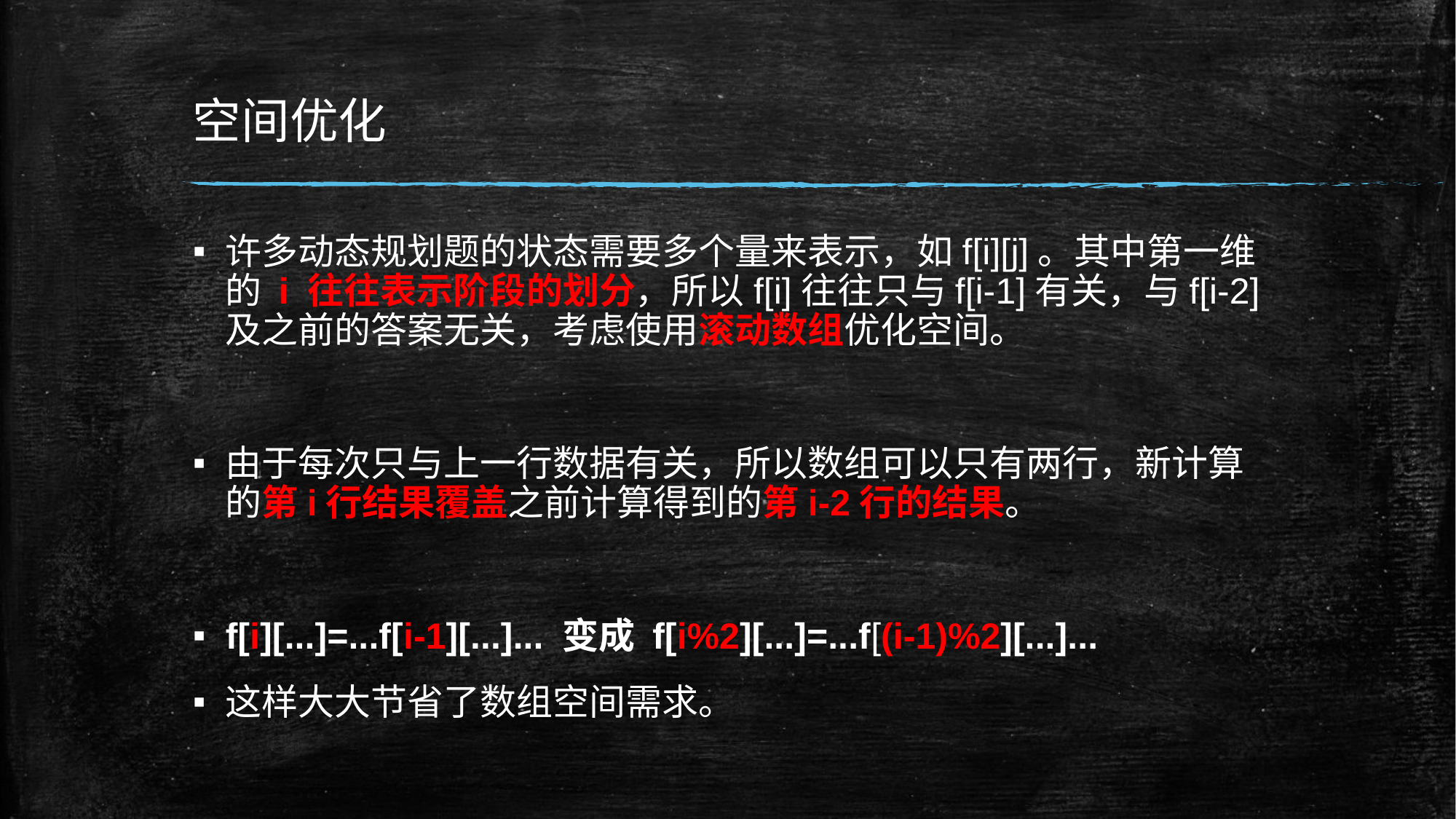

# 空间优化
许多动态规划题的状态需要多个量来表示，如f[i][j]。其中第一维的 i 往往表示阶段的划分，所以f[i]往往只与f[i-1]有关，与f[i-2]及之前的答案无关，考虑使用滚动数组优化空间。

由于每次只与上一行数据有关，所以数组可以只有两行，新计算的第i行结果覆盖之前计算得到的第i-2行的结果。

f[i][...]=...f[i-1][...]... 变成 f[i%2][...]=...f[(i-1)%2][...]...
这样大大节省了数组空间需求。